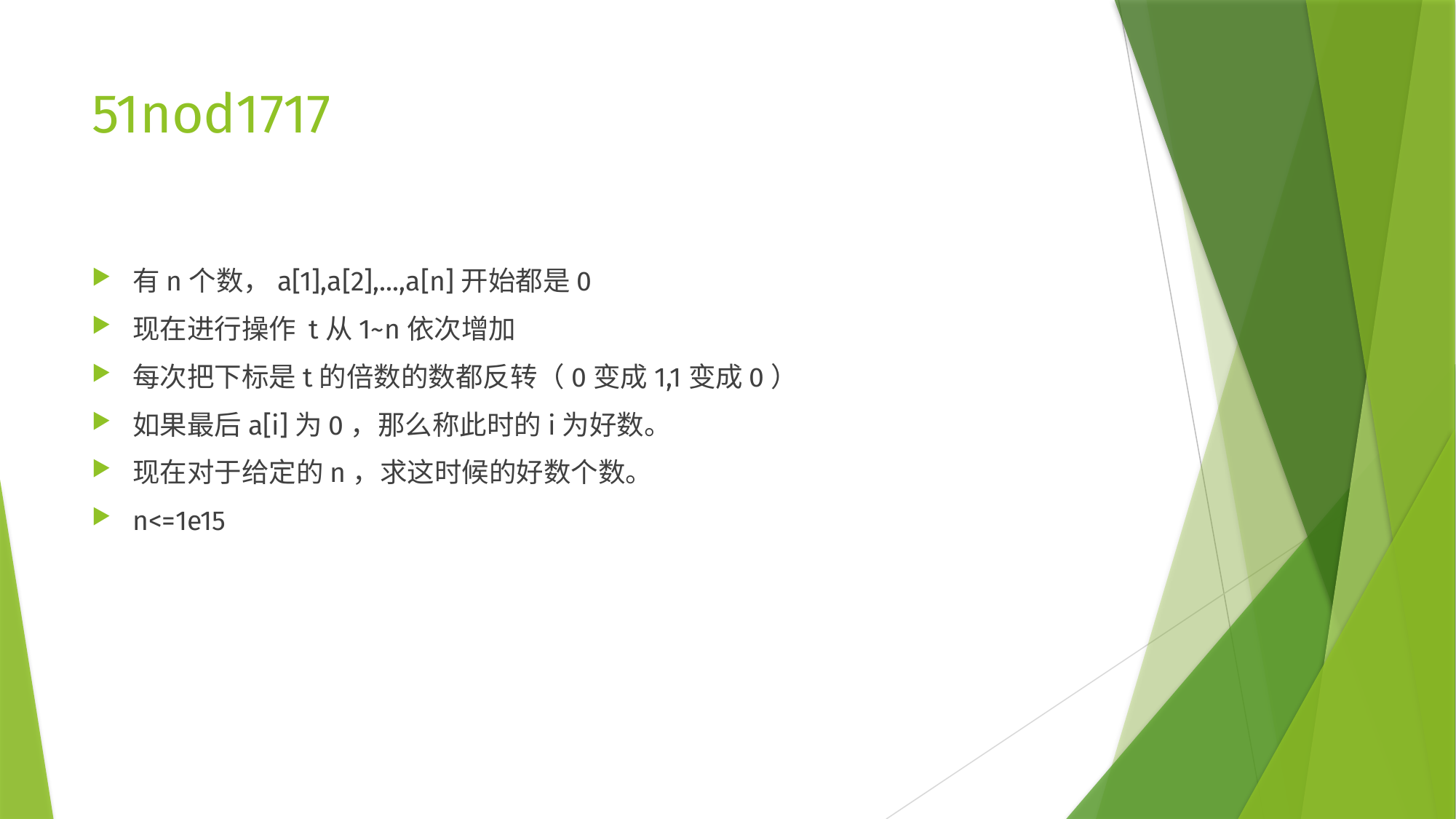

# 51nod1717
有n个数，a[1],a[2],...,a[n]开始都是0
现在进行操作 t从1~n依次增加
每次把下标是t的倍数的数都反转（0变成1,1变成0）
如果最后a[i]为0，那么称此时的i为好数。
现在对于给定的n，求这时候的好数个数。
n<=1e15